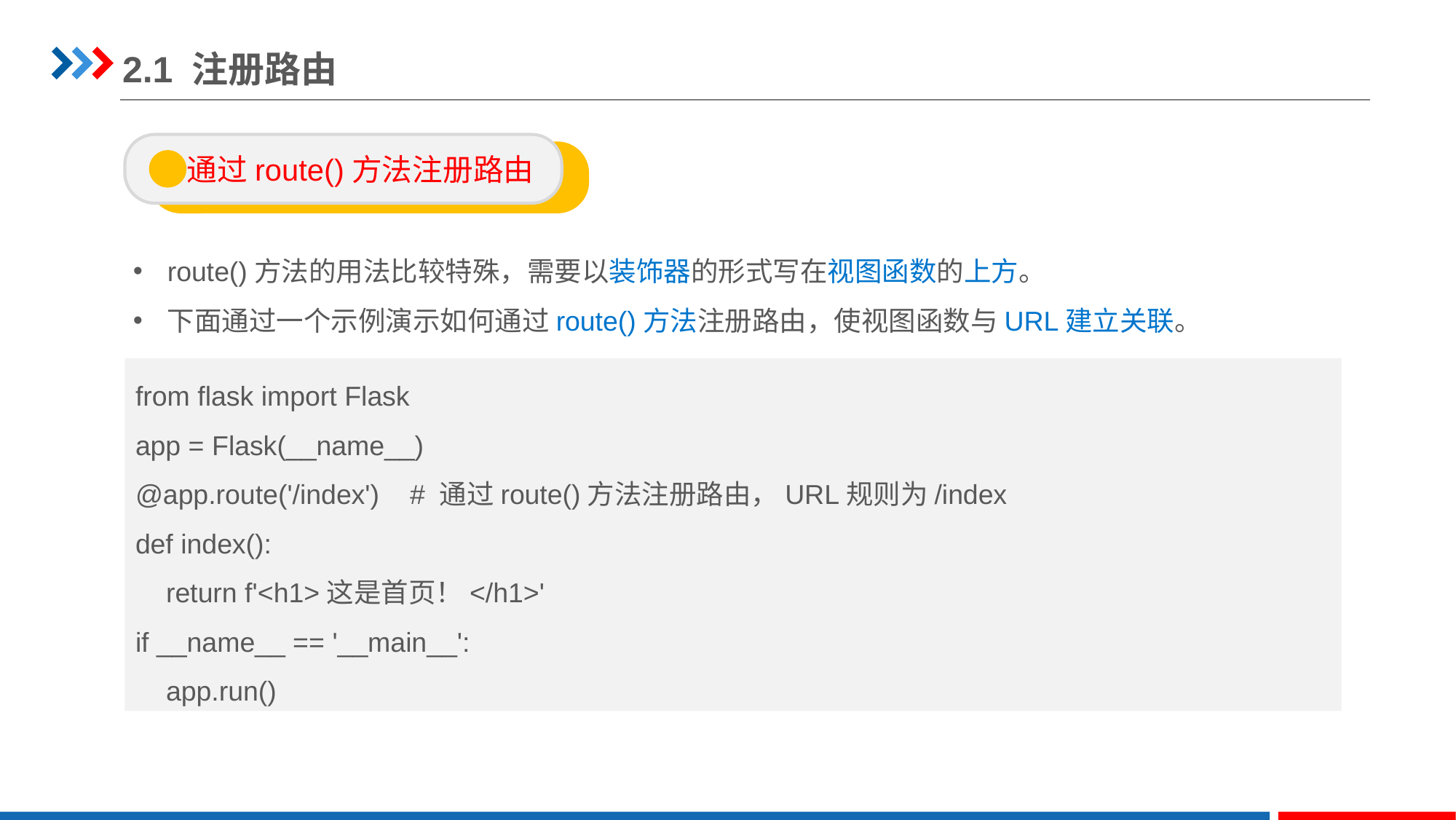

2.1 注册路由
    通过route()方法注册路由

route()方法的用法比较特殊，需要以装饰器的形式写在视图函数的上方。
下面通过一个示例演示如何通过route()方法注册路由，使视图函数与URL建立关联。
from flask import Flask
app = Flask(__name__)
@app.route('/index')    # 通过route()方法注册路由，URL规则为/index
def index():
    return f'<h1>这是首页！</h1>'
if __name__ == '__main__':
    app.run()